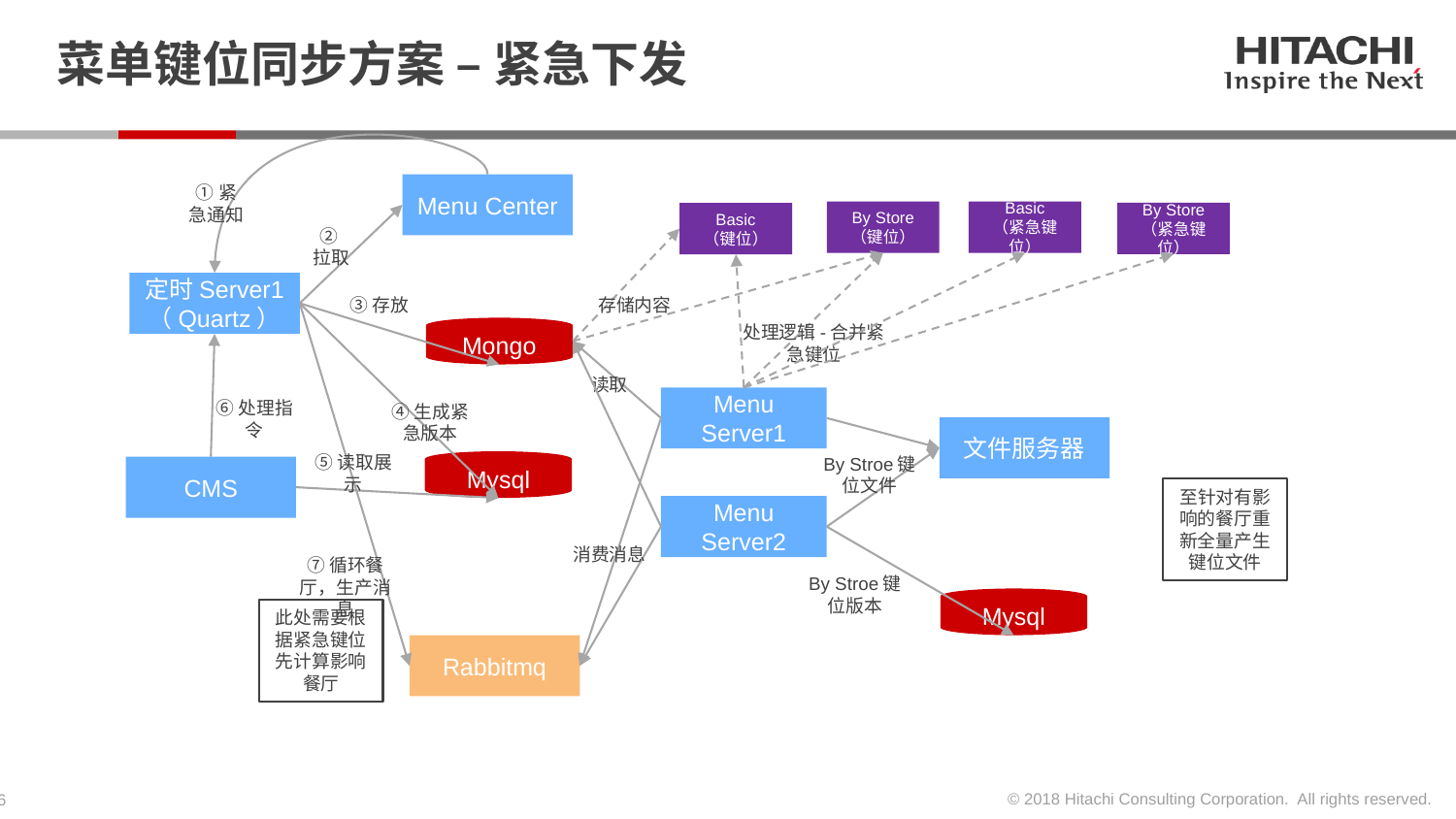

# 菜单键位同步方案 – 紧急下发
①紧急通知
Menu Center
By Store
（键位）
Basic
（紧急键位）
By Store
（紧急键位）
Basic
（键位）
②拉取
定时Server1
（Quartz）
③存放
存储内容
处理逻辑-合并紧急键位
Mongo
读取
Menu Server1
⑥处理指令
④生成紧急版本
文件服务器
⑤读取展示
By Stroe键位文件
Mysql
CMS
至针对有影响的餐厅重新全量产生键位文件
Menu Server2
消费消息
⑦循环餐厅，生产消息
By Stroe键位版本
Mysql
此处需要根据紧急键位先计算影响餐厅
Rabbitmq